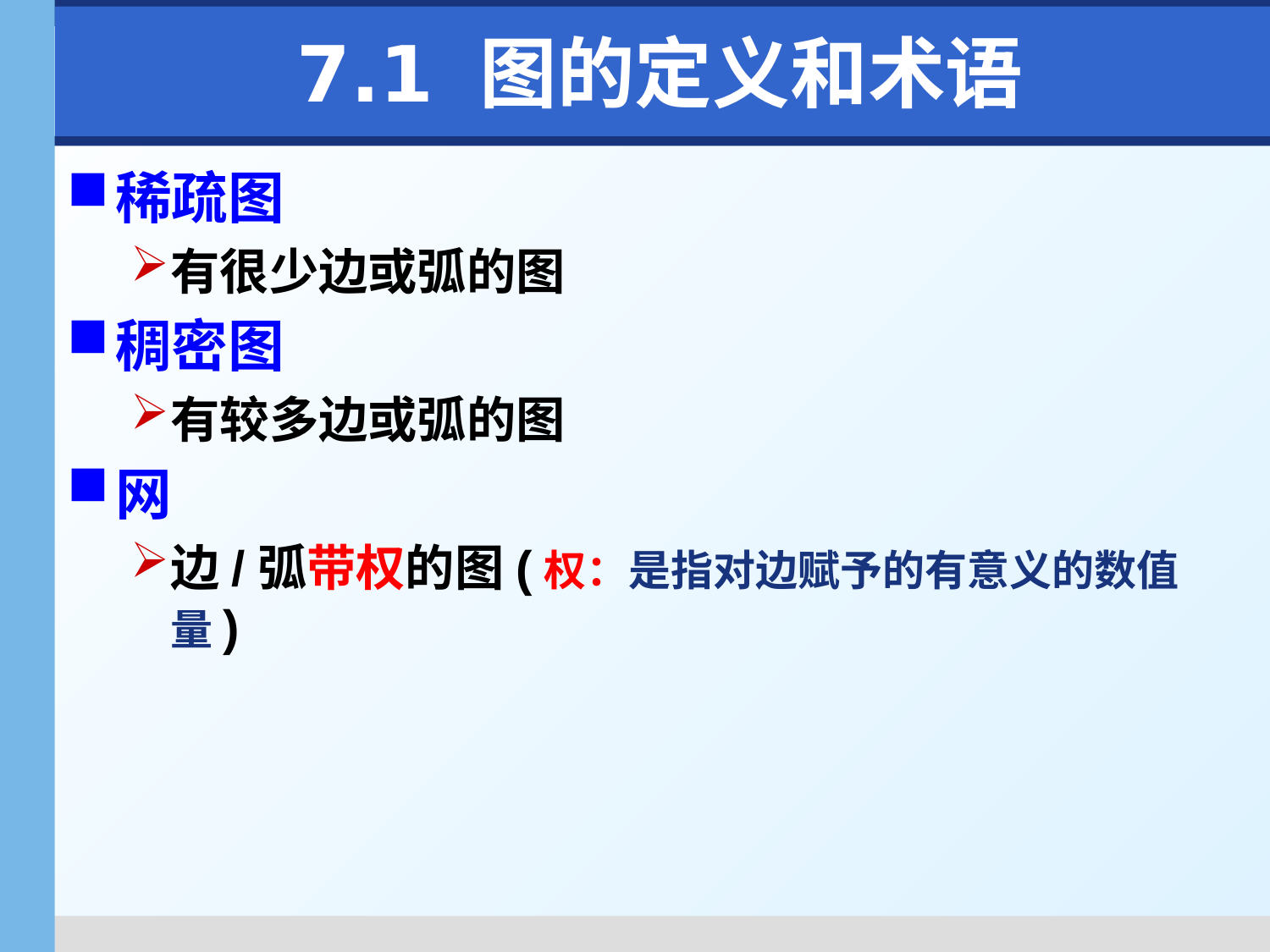

# 7.1 图的定义和术语
稀疏图
有很少边或弧的图
稠密图
有较多边或弧的图
网
边/弧带权的图(权：是指对边赋予的有意义的数值量)